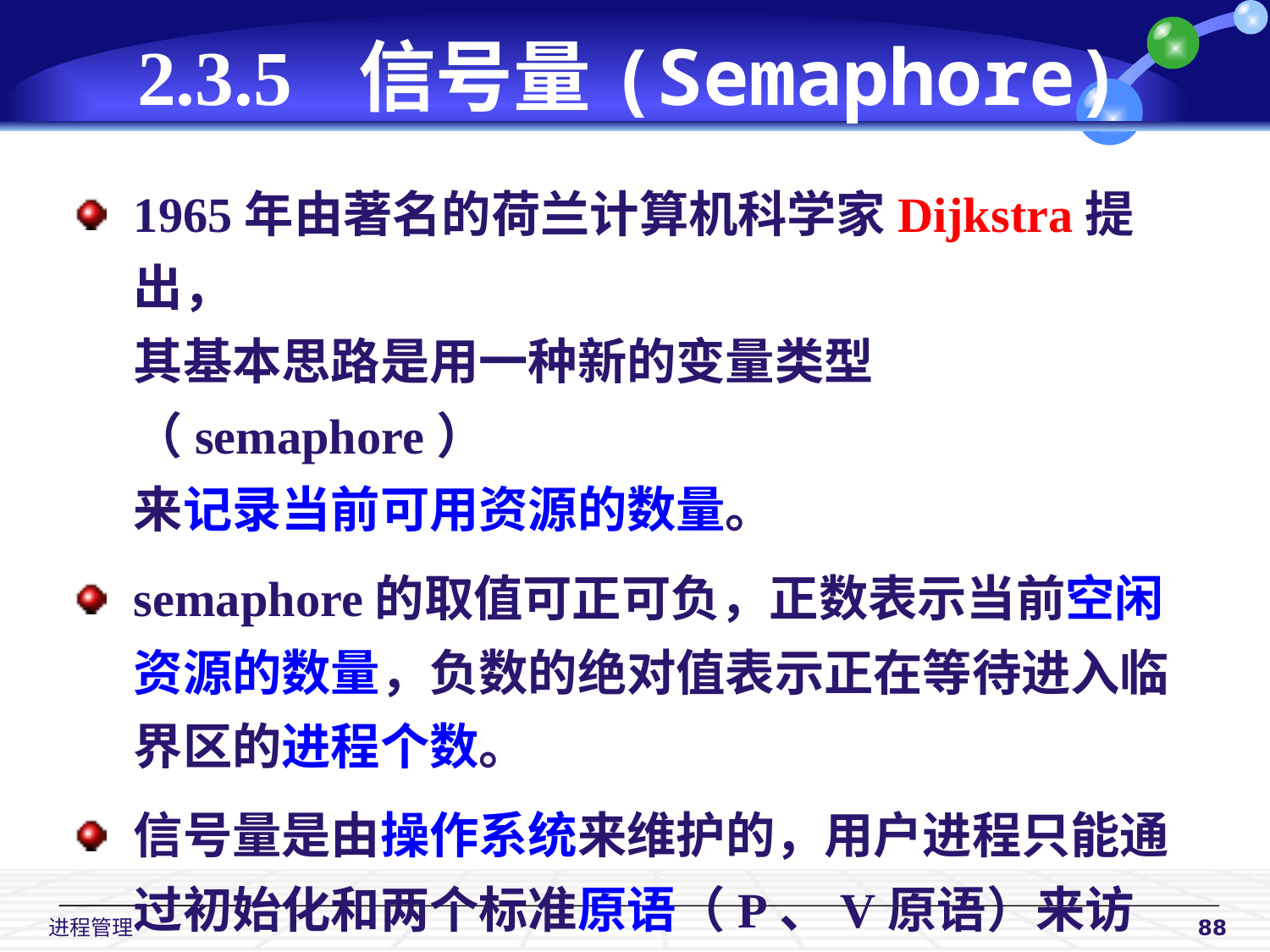

# 2.3.5 信号量(Semaphore)
1965年由著名的荷兰计算机科学家Dijkstra提出，
其基本思路是用一种新的变量类型（semaphore）
来记录当前可用资源的数量。
semaphore的取值可正可负，正数表示当前空闲资源的数量，负数的绝对值表示正在等待进入临界区的进程个数。
信号量是由操作系统来维护的，用户进程只能通
过初始化和两个标准原语（P、V原语）来访问。
初始化可指定一个非负整数，即空闲资源总数。
   进程管理
88